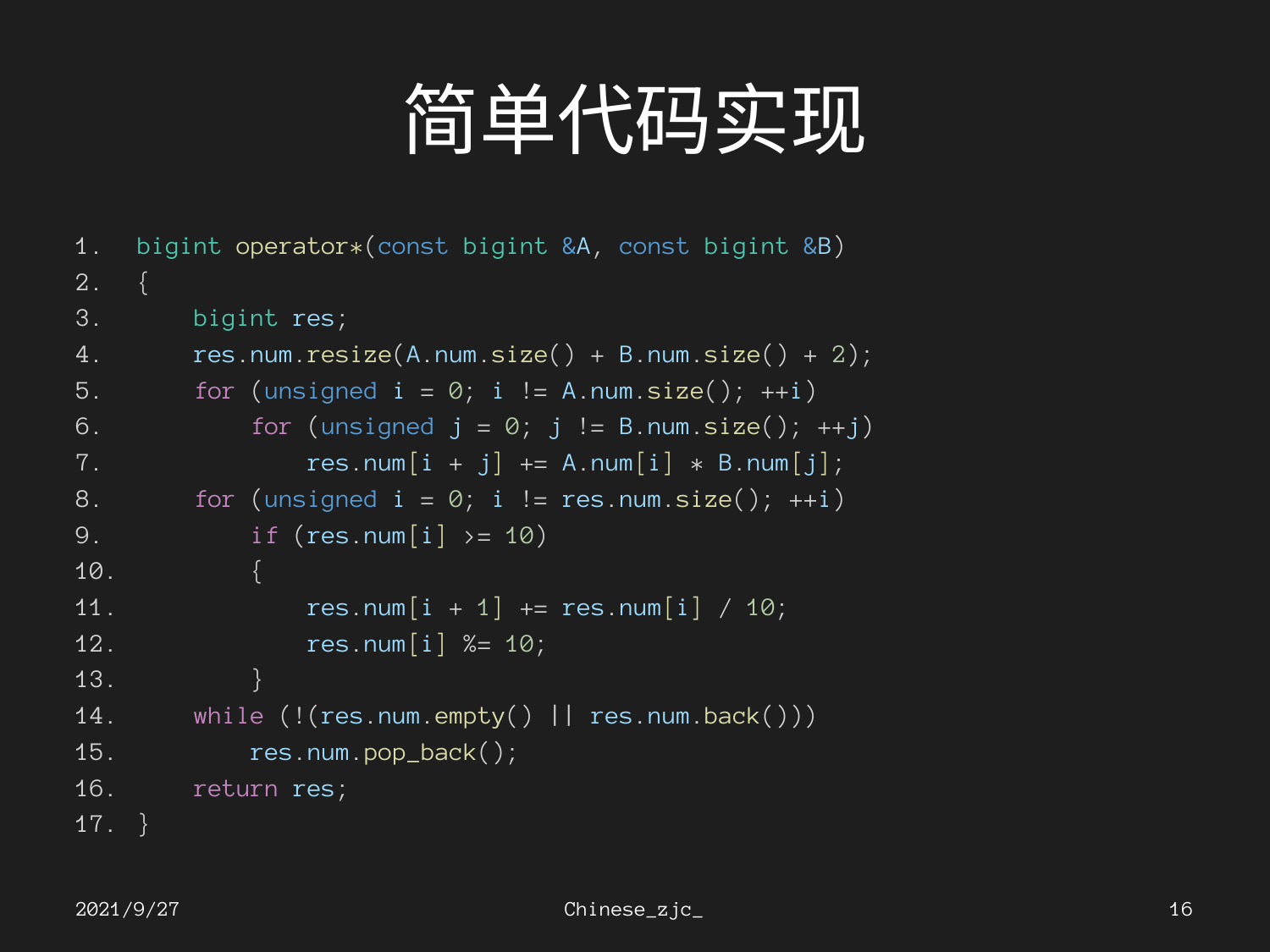

# 简单代码实现
 bigint operator*(const bigint &A, const bigint &B)
 {
     bigint res;
     res.num.resize(A.num.size() + B.num.size() + 2);
     for (unsigned i = 0; i != A.num.size(); ++i)
         for (unsigned j = 0; j != B.num.size(); ++j)
             res.num[i + j] += A.num[i] * B.num[j];
     for (unsigned i = 0; i != res.num.size(); ++i)
         if (res.num[i] >= 10)
         {
             res.num[i + 1] += res.num[i] / 10;
             res.num[i] %= 10;
         }
     while (!(res.num.empty() || res.num.back()))
         res.num.pop_back();
     return res;
 }
2021/9/27
Chinese_zjc_
16